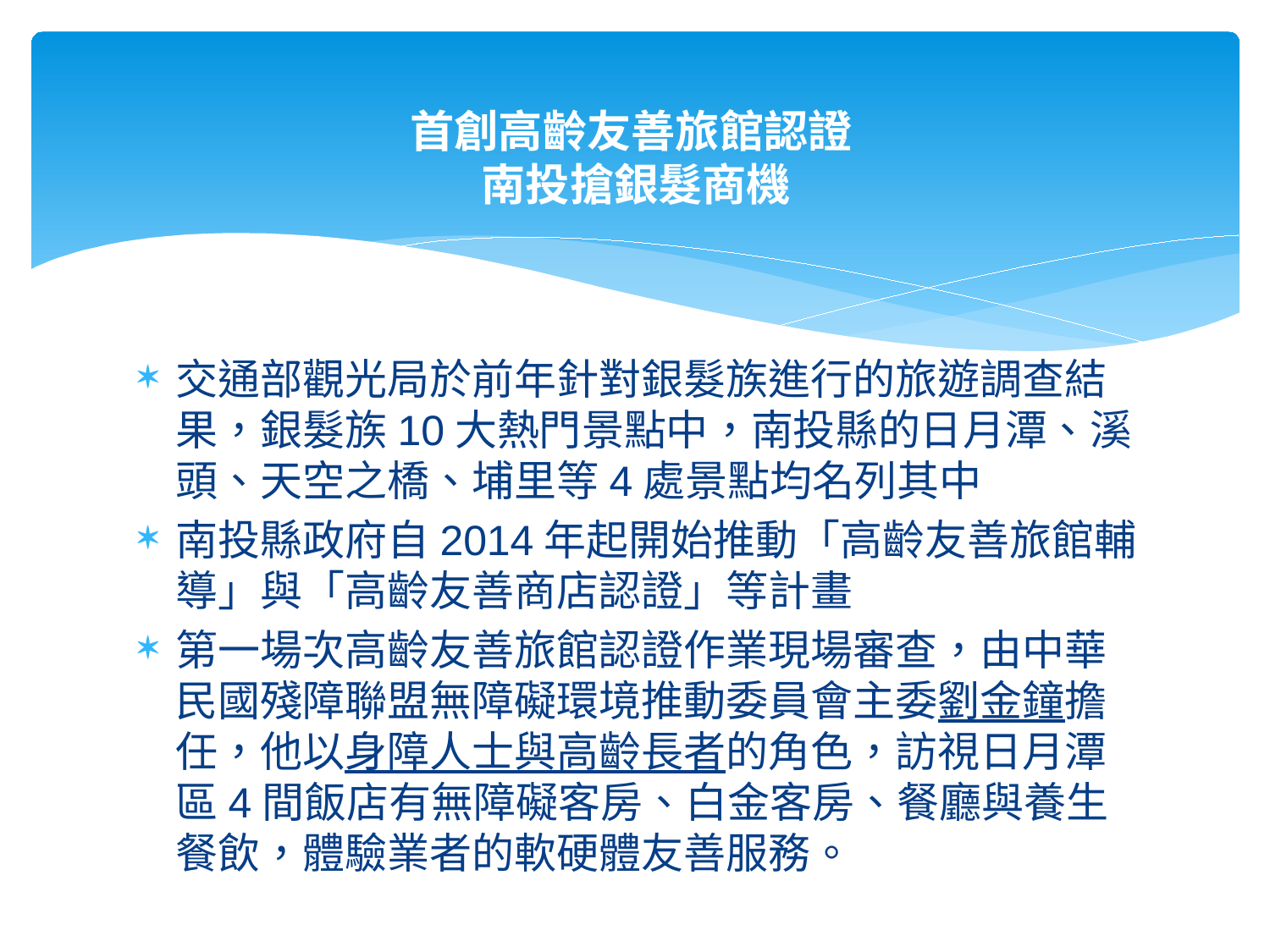

# 首創高齡友善旅館認證 南投搶銀髮商機
交通部觀光局於前年針對銀髮族進行的旅遊調查結果，銀髮族10大熱門景點中，南投縣的日月潭、溪頭、天空之橋、埔里等4處景點均名列其中
南投縣政府自2014年起開始推動「高齡友善旅館輔導」與「高齡友善商店認證」等計畫
第一場次高齡友善旅館認證作業現場審查，由中華民國殘障聯盟無障礙環境推動委員會主委劉金鐘擔任，他以身障人士與高齡長者的角色，訪視日月潭區4間飯店有無障礙客房、白金客房、餐廳與養生餐飲，體驗業者的軟硬體友善服務。